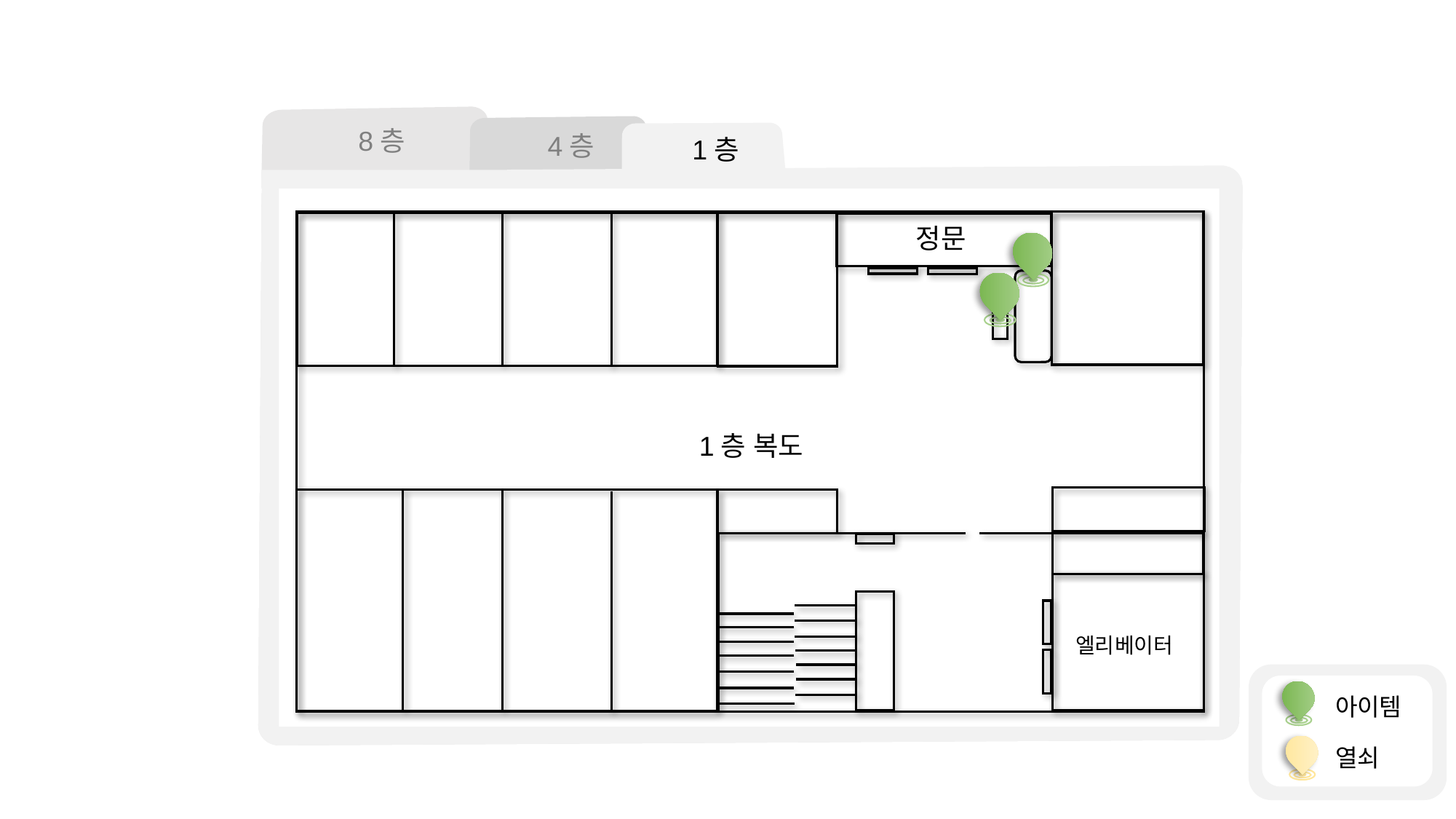

8층
4층
1층

정문

1층 복도

엘리베이터

아이템

열쇠